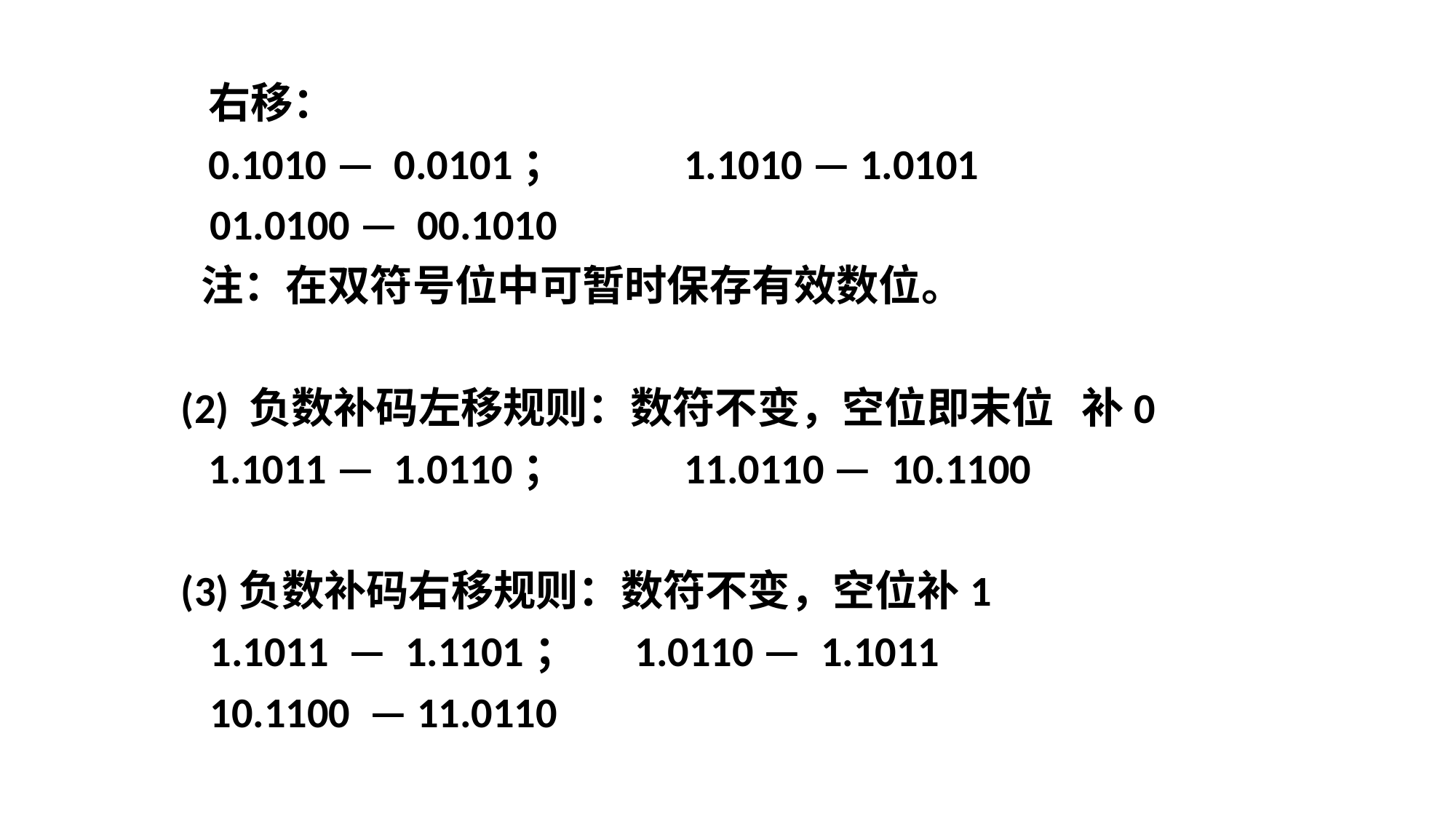

右移：
	0.1010 —  0.0101；	   1.1010 — 1.0101
   01.0100 —  00.1010
 注：在双符号位中可暂时保存有效数位。

(2) 负数补码左移规则：数符不变，空位即末位	补0
	1.1011 —  1.0110；	   11.0110 —  10.1100

(3)负数补码右移规则：数符不变，空位补1
   1.1011  —  1.1101；     1.0110 —  1.1011
   10.1100  — 11.0110